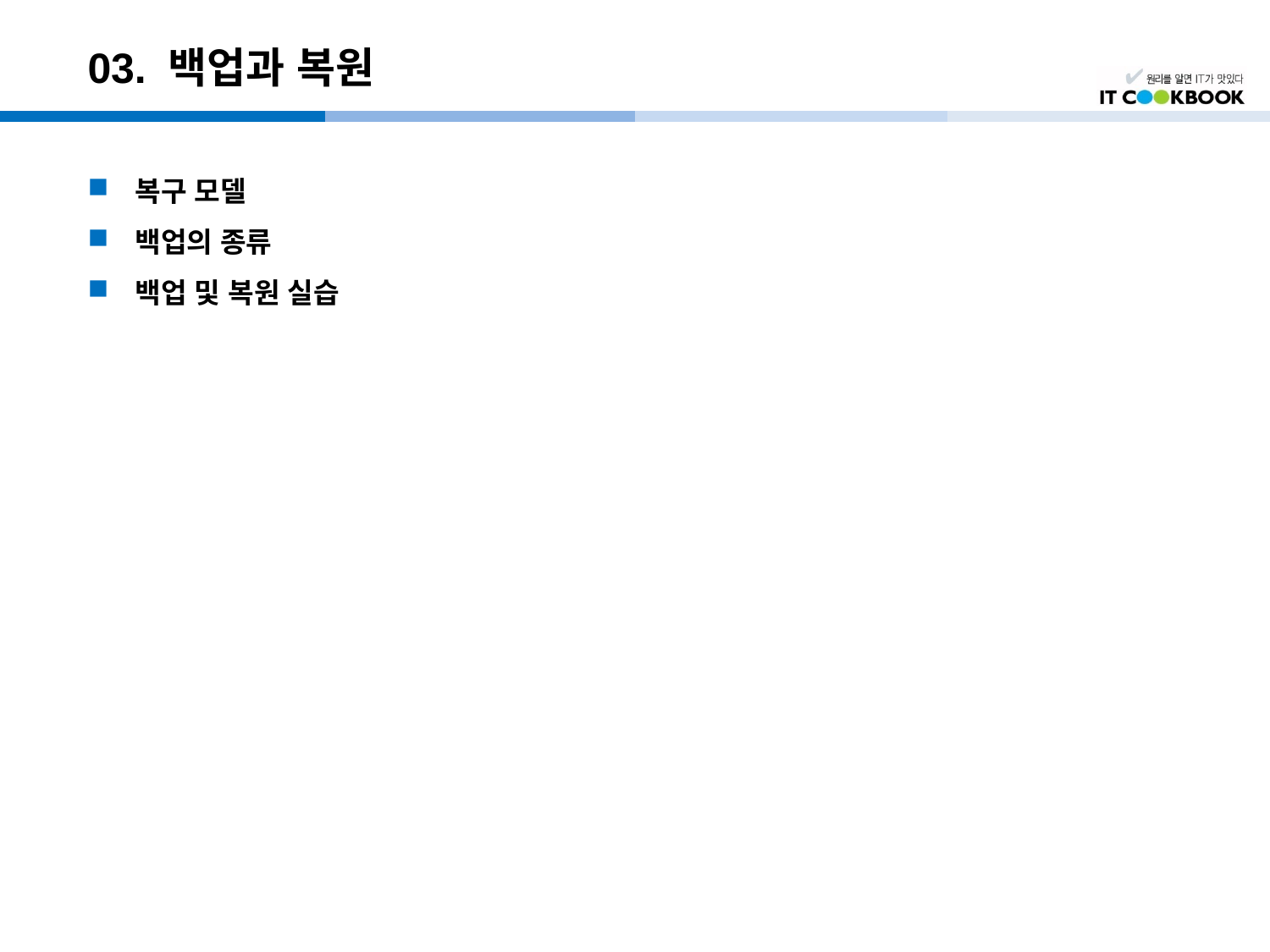

# 03. 백업과 복원
복구 모델
백업의 종류
백업 및 복원 실습